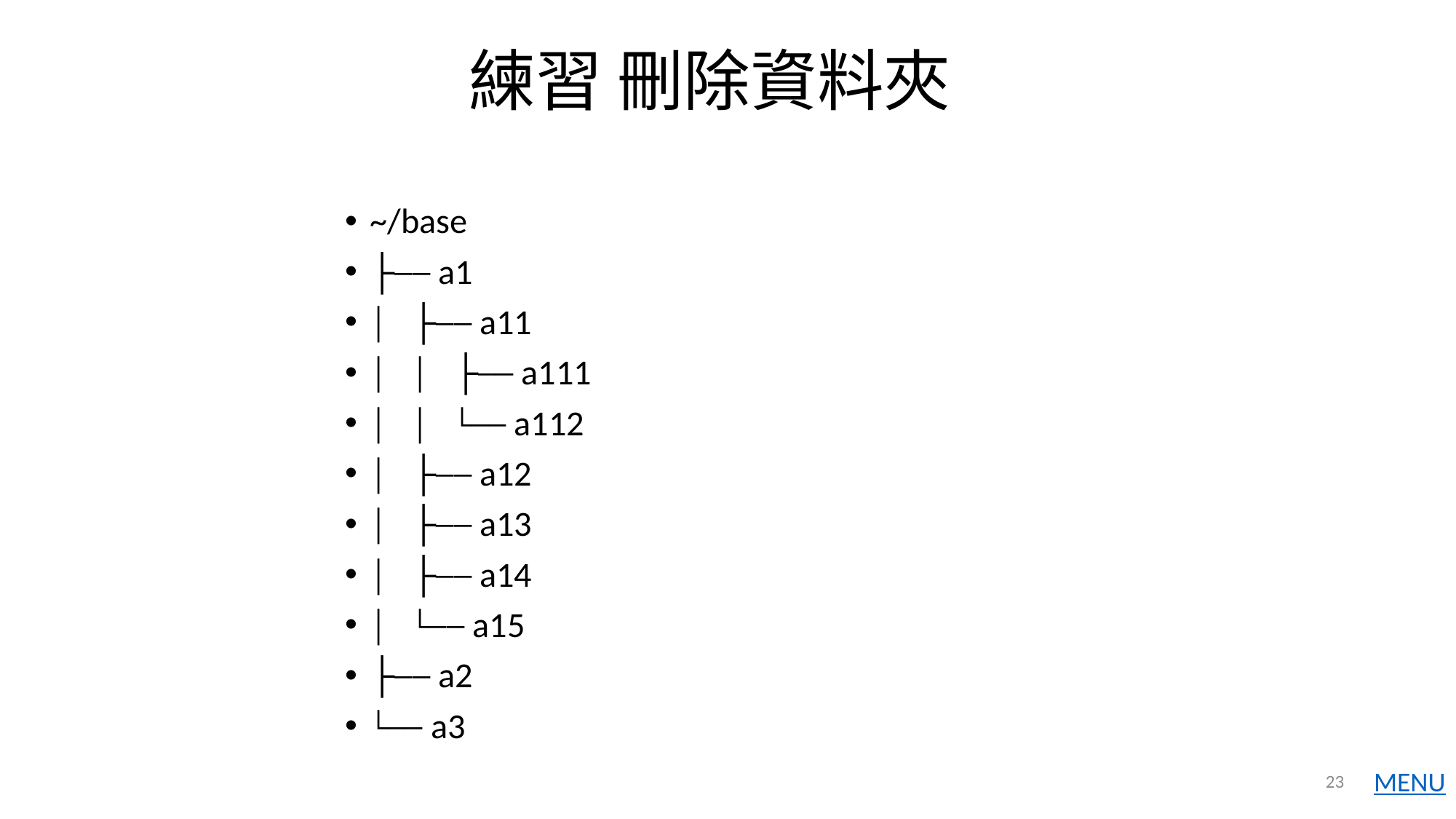

練習 刪除資料夾
~/base
├── a1
│   ├── a11
│   │   ├── a111
│   │   └── a112
│   ├── a12
│   ├── a13
│   ├── a14
│   └── a15
├── a2
└── a3

23